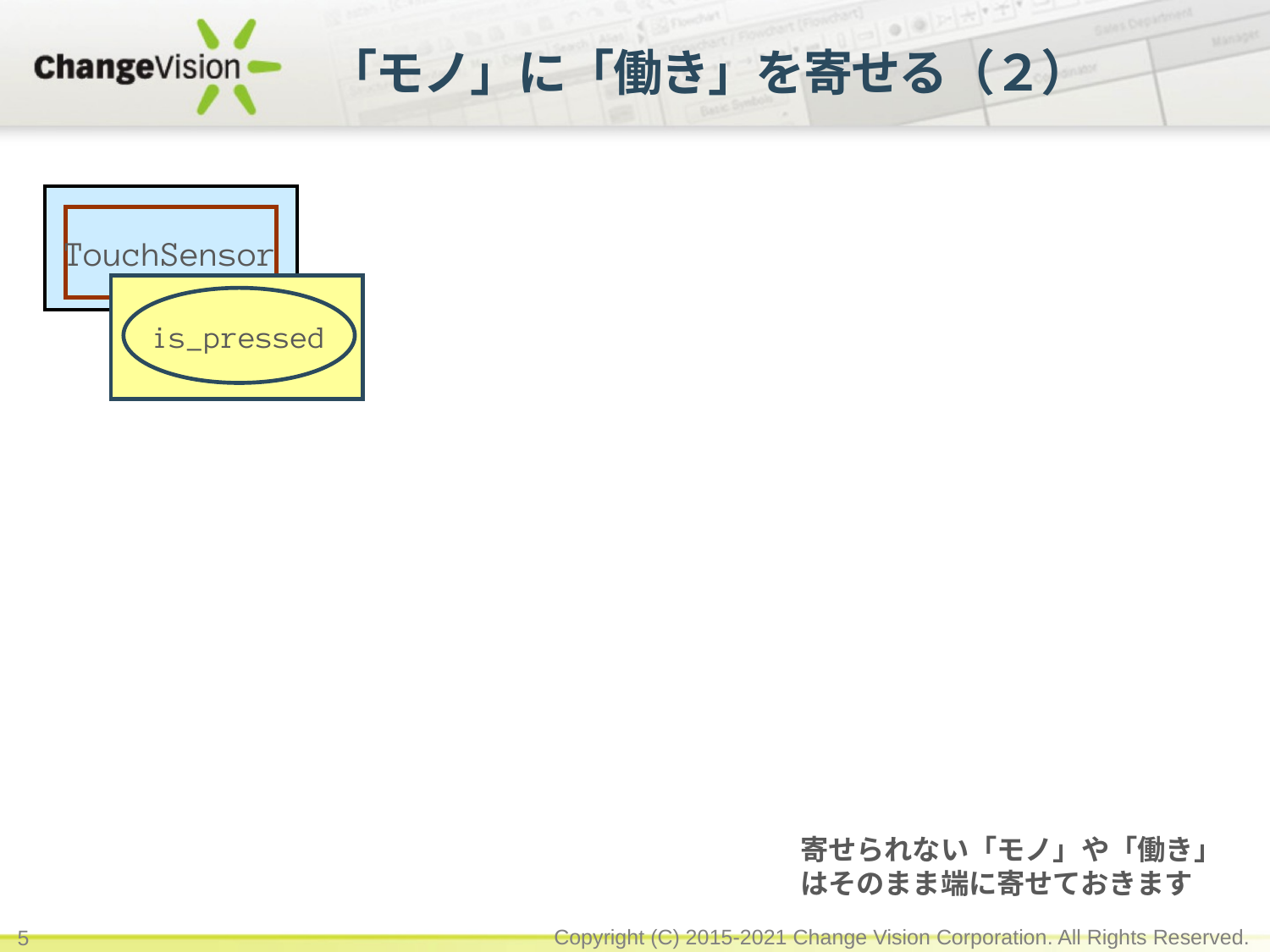

# 「モノ」に「働き」を寄せる（２）
バンパー
TouchSensor

is_pressed
寄せられない「モノ」や「働き」はそのまま端に寄せておきます
5
Copyright (C) 2015-2021 Change Vision Corporation. All Rights Reserved.